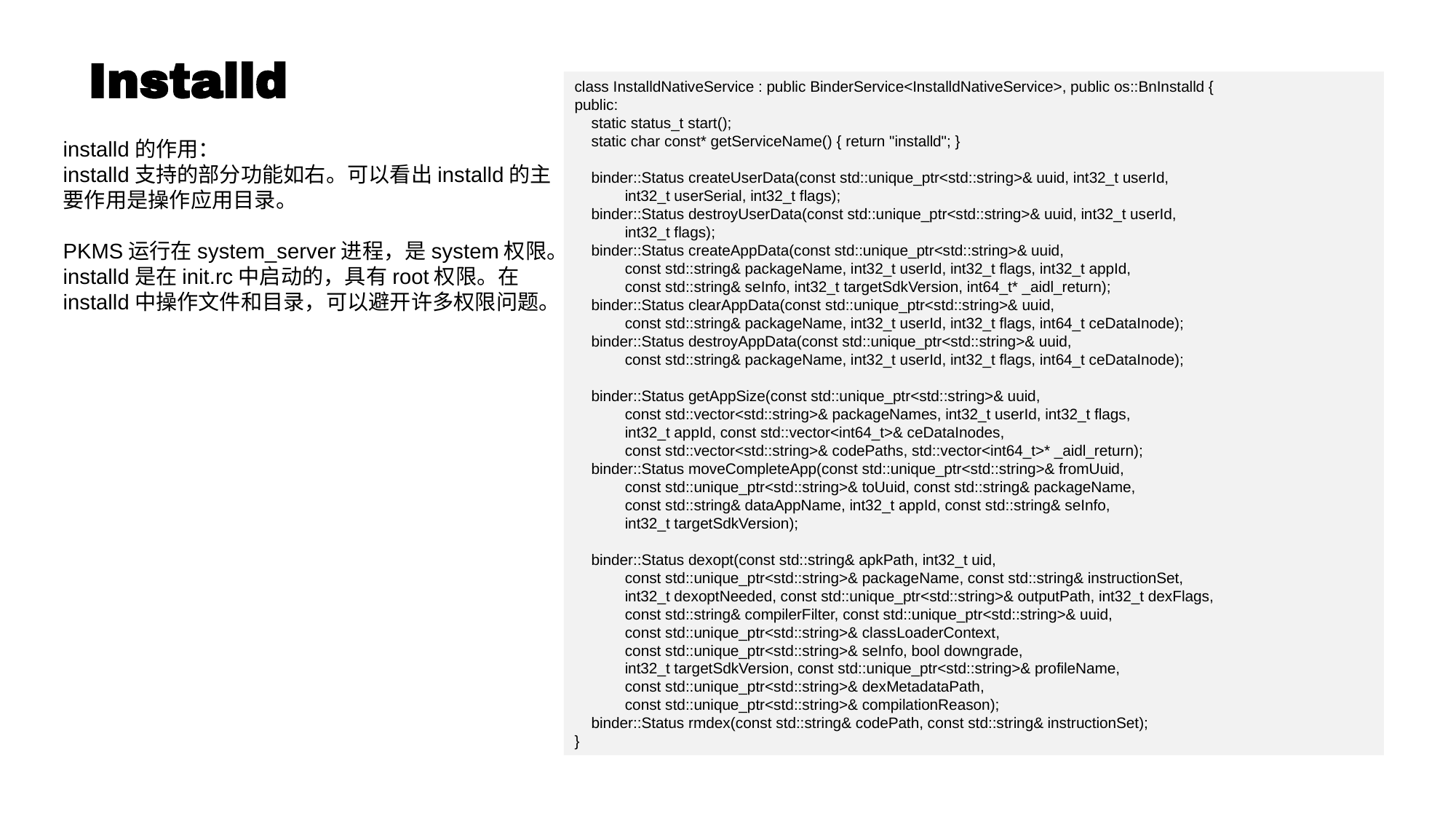

# Installd
class InstalldNativeService : public BinderService<InstalldNativeService>, public os::BnInstalld {
public:
    static status_t start();
    static char const* getServiceName() { return "installd"; }

    binder::Status createUserData(const std::unique_ptr<std::string>& uuid, int32_t userId,
            int32_t userSerial, int32_t flags);
    binder::Status destroyUserData(const std::unique_ptr<std::string>& uuid, int32_t userId,
            int32_t flags);
    binder::Status createAppData(const std::unique_ptr<std::string>& uuid,
            const std::string& packageName, int32_t userId, int32_t flags, int32_t appId,
            const std::string& seInfo, int32_t targetSdkVersion, int64_t* _aidl_return);
    binder::Status clearAppData(const std::unique_ptr<std::string>& uuid,
            const std::string& packageName, int32_t userId, int32_t flags, int64_t ceDataInode);
    binder::Status destroyAppData(const std::unique_ptr<std::string>& uuid,
            const std::string& packageName, int32_t userId, int32_t flags, int64_t ceDataInode);

    binder::Status getAppSize(const std::unique_ptr<std::string>& uuid,
            const std::vector<std::string>& packageNames, int32_t userId, int32_t flags,
            int32_t appId, const std::vector<int64_t>& ceDataInodes,
            const std::vector<std::string>& codePaths, std::vector<int64_t>* _aidl_return);
    binder::Status moveCompleteApp(const std::unique_ptr<std::string>& fromUuid,
            const std::unique_ptr<std::string>& toUuid, const std::string& packageName,
            const std::string& dataAppName, int32_t appId, const std::string& seInfo,
            int32_t targetSdkVersion);

    binder::Status dexopt(const std::string& apkPath, int32_t uid,
            const std::unique_ptr<std::string>& packageName, const std::string& instructionSet,
            int32_t dexoptNeeded, const std::unique_ptr<std::string>& outputPath, int32_t dexFlags,
            const std::string& compilerFilter, const std::unique_ptr<std::string>& uuid,
            const std::unique_ptr<std::string>& classLoaderContext,
            const std::unique_ptr<std::string>& seInfo, bool downgrade,
            int32_t targetSdkVersion, const std::unique_ptr<std::string>& profileName,
            const std::unique_ptr<std::string>& dexMetadataPath,
            const std::unique_ptr<std::string>& compilationReason);
    binder::Status rmdex(const std::string& codePath, const std::string& instructionSet);
}
installd的作用：
installd支持的部分功能如右。可以看出installd的主要作用是操作应用目录。

PKMS运行在system_server进程，是system权限。
installd是在init.rc中启动的，具有root权限。在installd中操作文件和目录，可以避开许多权限问题。